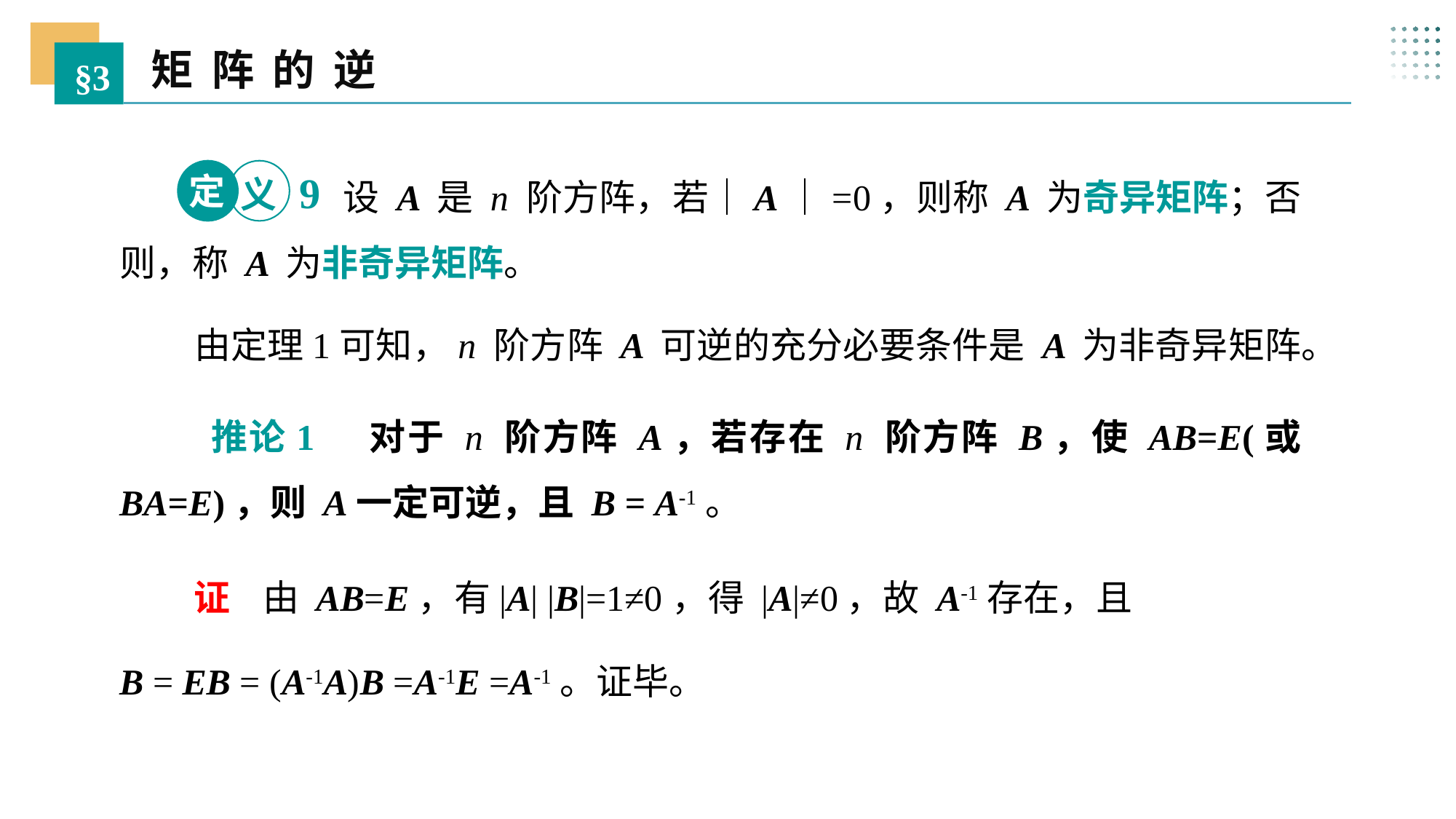

矩 阵 的 逆
§3
                          设 A 是 n 阶方阵，若｜A｜=0，则称 A 为奇异矩阵；否则，称 A 为非奇异矩阵。

定

9
义
        由定理1可知，n 阶方阵 A 可逆的充分必要条件是 A 为非奇异矩阵。
        推论1    对于 n 阶方阵 A，若存在 n 阶方阵 B，使 AB=E(或 BA=E)，则 A一定可逆，且 B = A-1。
        证    由 AB=E，有|A| |B|=1≠0，得 |A|≠0，故 A-1存在，且
B = EB = (A-1A)B =A-1E =A-1。证毕。